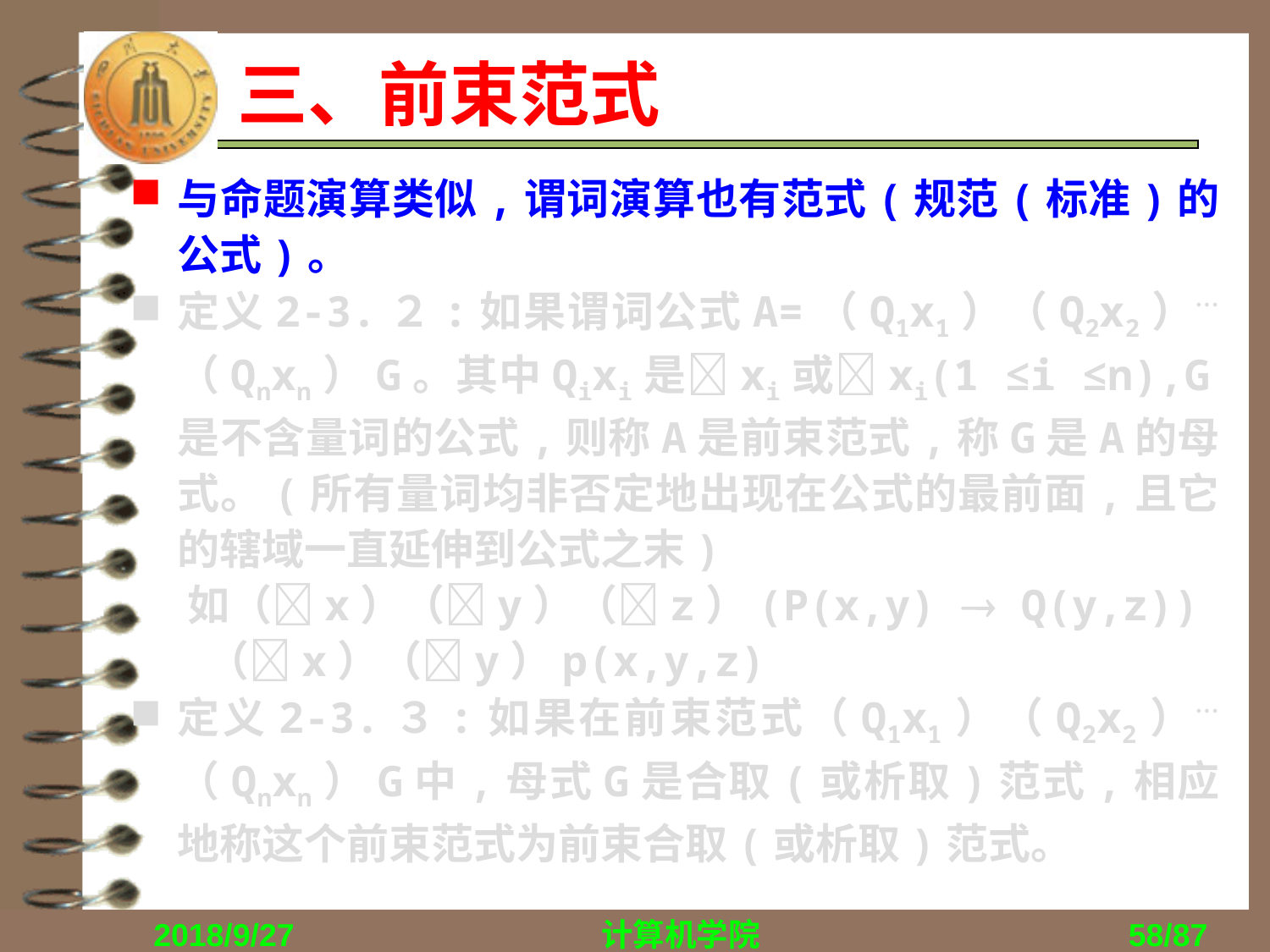

# 三、前束范式
与命题演算类似,谓词演算也有范式(规范(标准)的公式)。
定义2-3.２:如果谓词公式A=（Q1x1）（Q2x2）…（Qnxn）G。其中Qixi是∀xi或∃xi(1 ≤i ≤n),G是不含量词的公式,则称A是前束范式,称G是A的母式。(所有量词均非否定地出现在公式的最前面,且它的辖域一直延伸到公式之末)
     如（∀x）（∃y）（∀z）(P(x,y) → Q(y,z))
       （∀x）（∀y）p(x,y,z)
定义2-3.３:如果在前束范式（Q1x1）（Q2x2）…（Qnxn）G中,母式G是合取(或析取)范式,相应地称这个前束范式为前束合取(或析取)范式。
2018/9/27
计算机学院
58/87